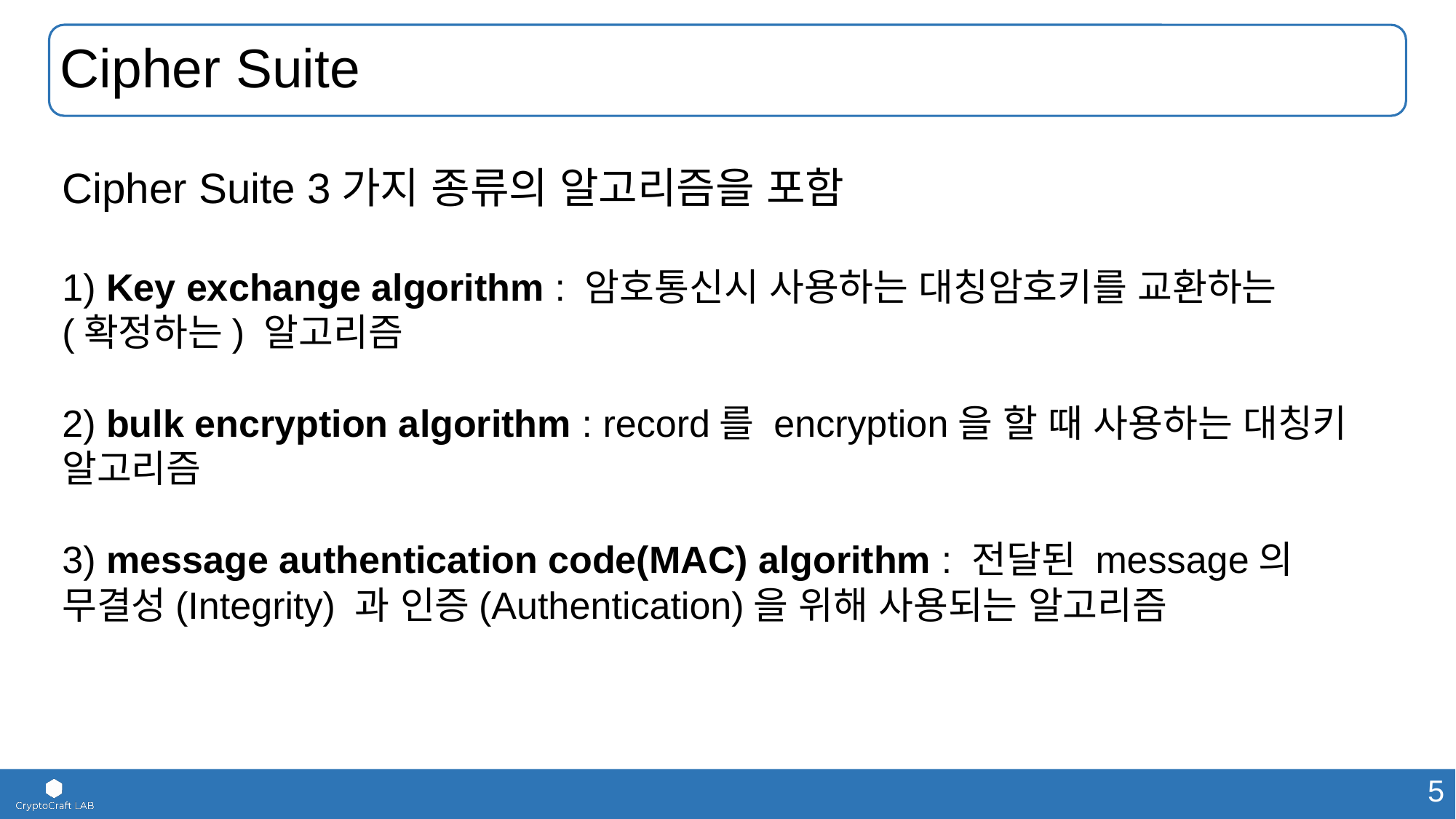

# Cipher Suite

Cipher Suite 3가지 종류의 알고리즘을 포함

1) Key exchange algorithm : 암호통신시 사용하는 대칭암호키를 교환하는
(확정하는) 알고리즘

2) bulk encryption algorithm : record를 encryption을 할 때 사용하는 대칭키
알고리즘

3) message authentication code(MAC) algorithm : 전달된 message의
무결성(Integrity) 과 인증(Authentication)을 위해 사용되는 알고리즘